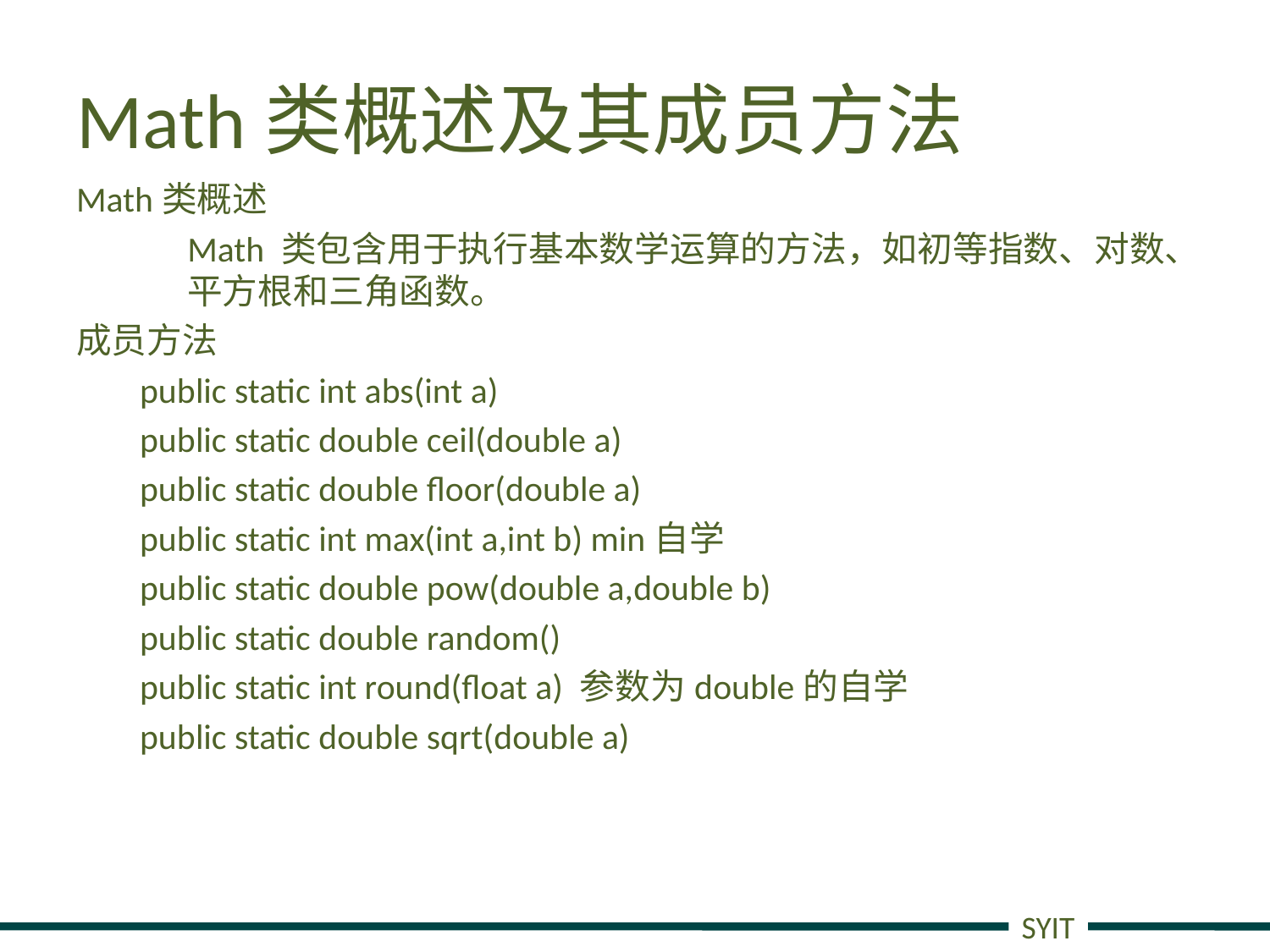

# Math类概述及其成员方法
Math类概述
	Math 类包含用于执行基本数学运算的方法，如初等指数、对数、平方根和三角函数。
成员方法
public static int abs(int a)
public static double ceil(double a)
public static double floor(double a)
public static int max(int a,int b) min自学
public static double pow(double a,double b)
public static double random()
public static int round(float a) 参数为double的自学
public static double sqrt(double a)
SYIT